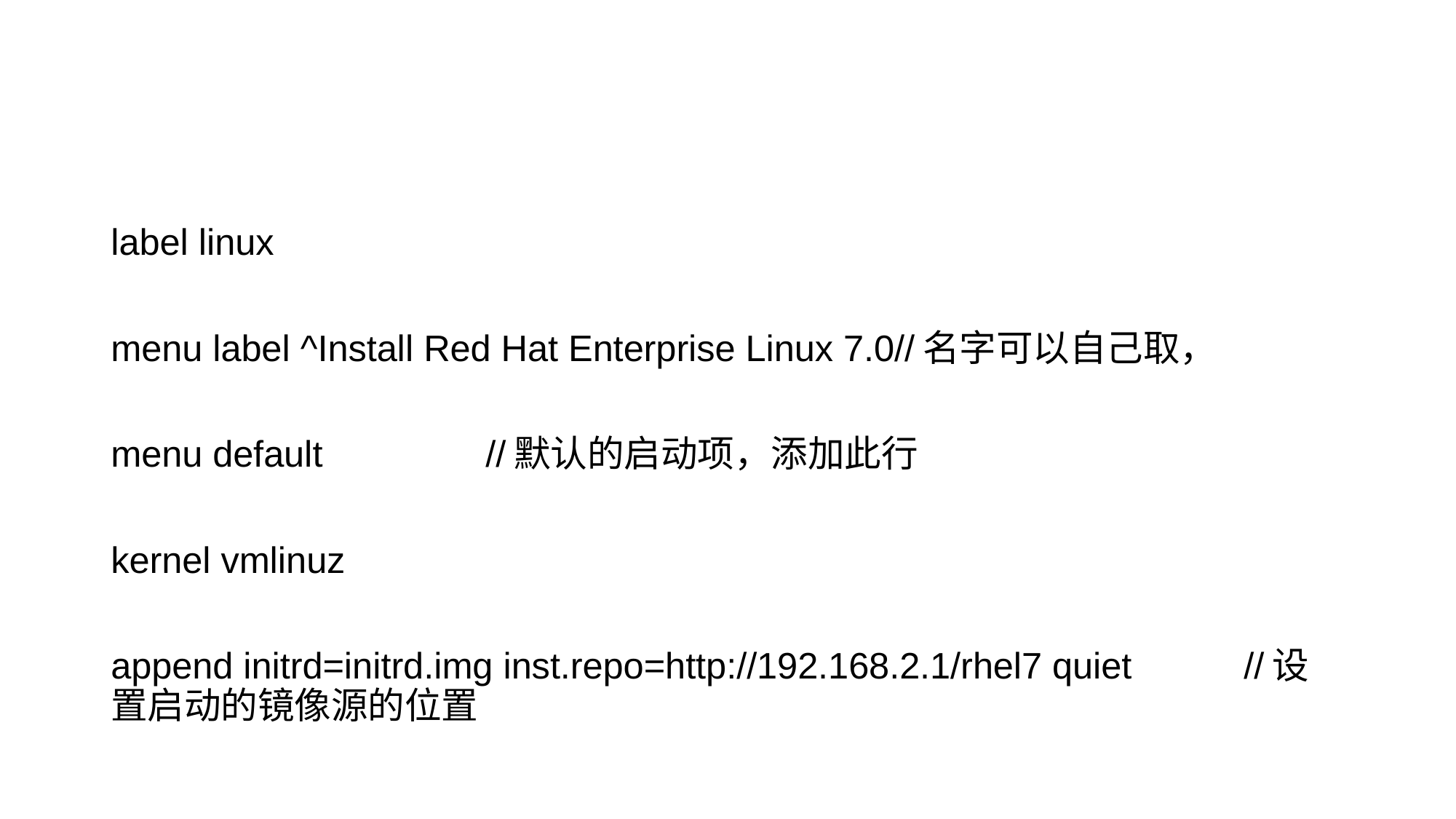

#
label linux

menu label ^Install Red Hat Enterprise Linux 7.0//名字可以自己取，

menu default                //默认的启动项，添加此行

kernel vmlinuz

append initrd=initrd.img inst.repo=http://192.168.2.1/rhel7 quiet           //设置启动的镜像源的位置